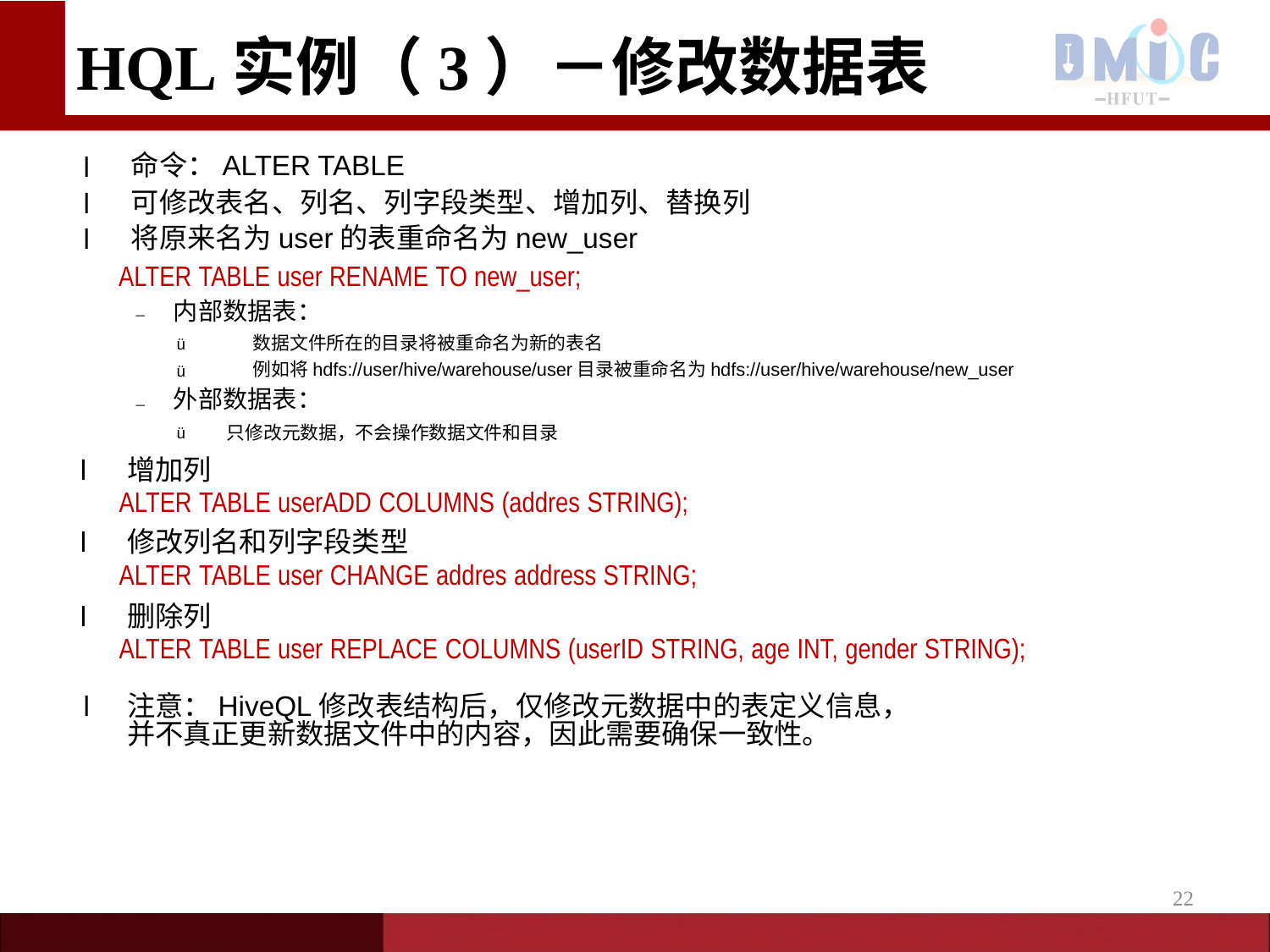

# HQL实例（3）－修改数据表
	命令：ALTER TABLE
	可修改表名、列名、列字段类型、增加列、替换列
	将原来名为user的表重命名为new_user
ALTER TABLE user RENAME TO new_user;
l
l
l
内部数据表：
–
数据文件所在的目录将被重命名为新的表名
例如将hdfs://user/hive/warehouse/user目录被重命名为hdfs://user/hive/warehouse/new_user
ü
ü
外部数据表：
–
只修改元数据，不会操作数据文件和目录
ü
l     增加列
	ALTER TABLE userADD COLUMNS (addres STRING);
l     修改列名和列字段类型
	ALTER TABLE user CHANGE addres address STRING;
l     删除列
	ALTER TABLE user REPLACE COLUMNS (userID STRING, age INT, gender STRING);
注意：HiveQL修改表结构后，仅修改元数据中的表定义信息，
并不真正更新数据文件中的内容，因此需要确保一致性。
l
22